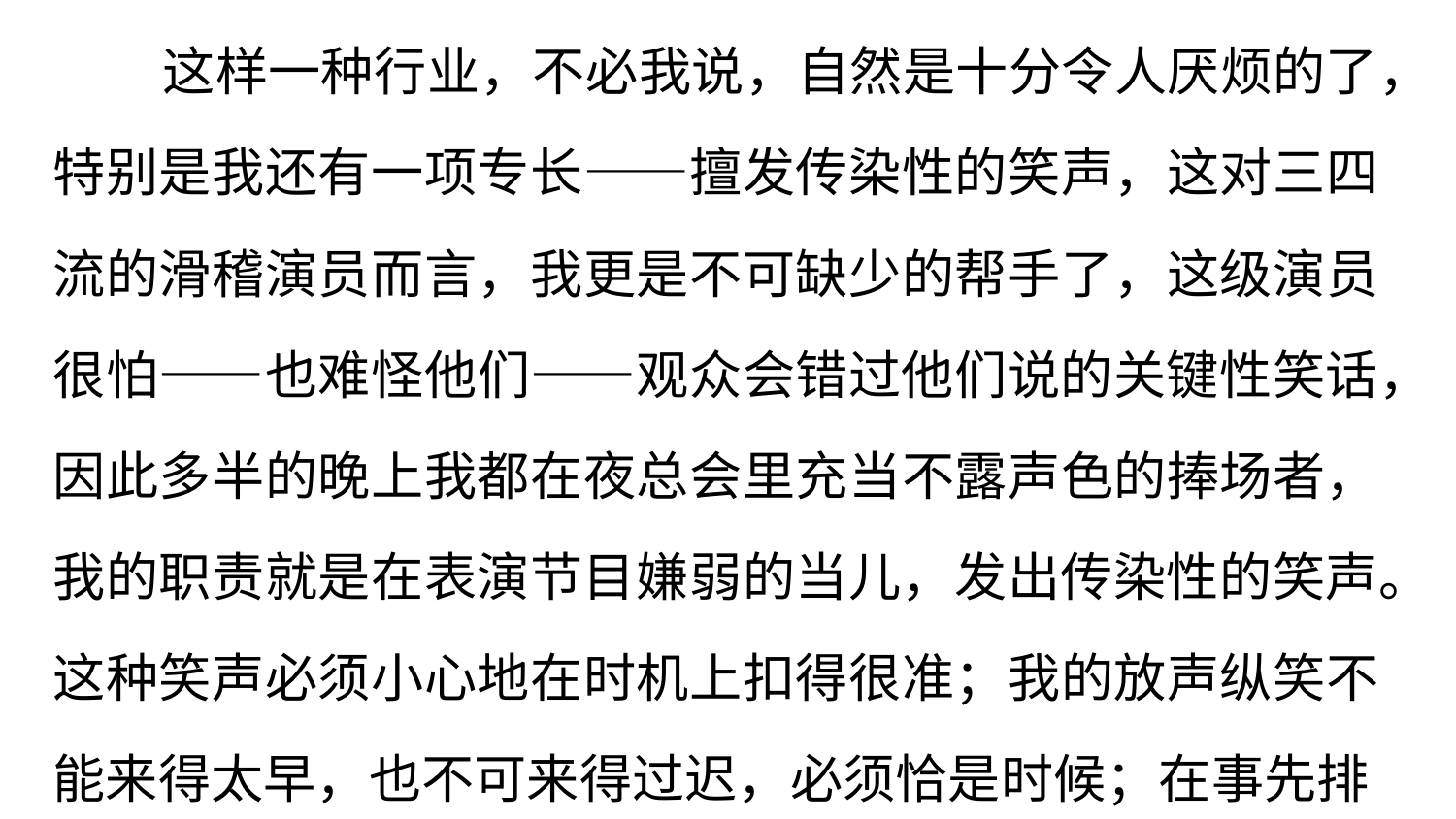

这样一种行业，不必我说，自然是十分令人厌烦的了，特别是我还有一项专长——擅发传染性的笑声，这对三四流的滑稽演员而言，我更是不可缺少的帮手了，这级演员很怕——也难怪他们——观众会错过他们说的关键性笑话，因此多半的晚上我都在夜总会里充当不露声色的捧场者，我的职责就是在表演节目嫌弱的当儿，发出传染性的笑声。这种笑声必须小心地在时机上扣得很准；我的放声纵笑不能来得太早，也不可来得过迟，必须恰是时候；在事先排